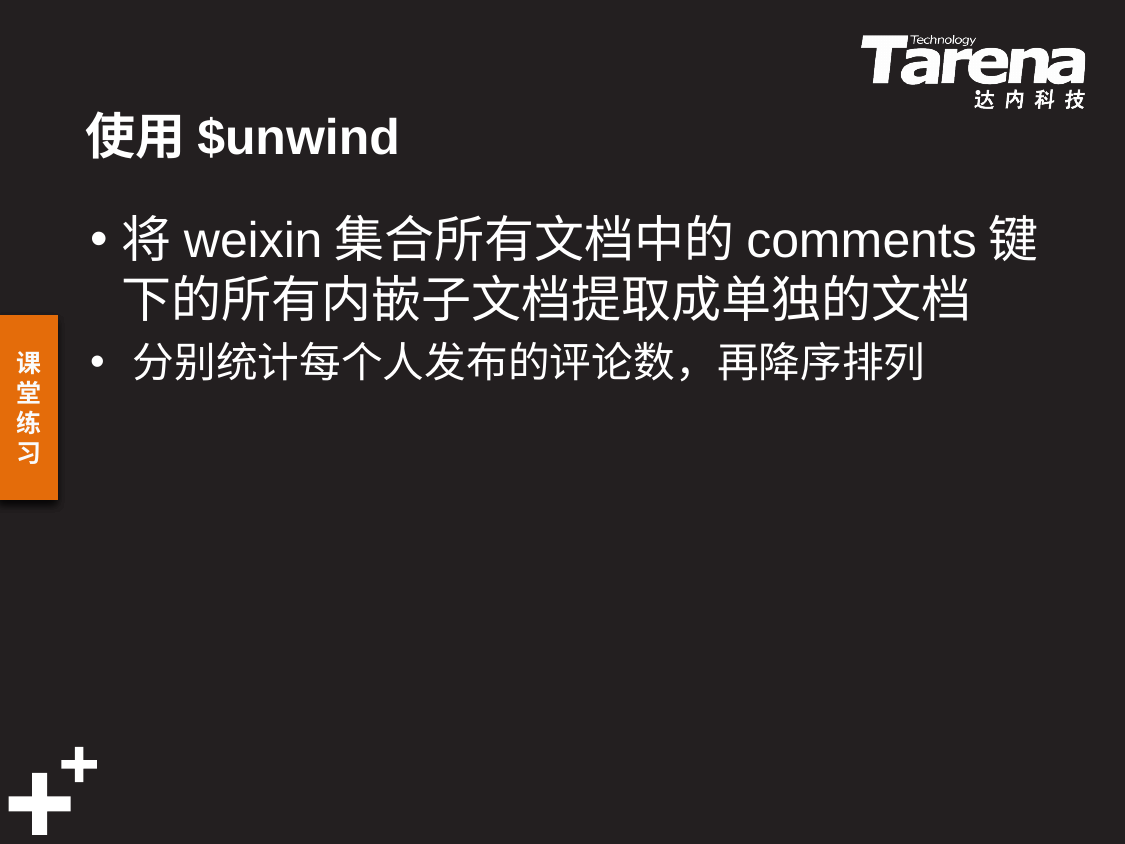

# 使用$unwind
将weixin集合所有文档中的comments键下的所有内嵌子文档提取成单独的文档
分别统计每个人发布的评论数，再降序排列